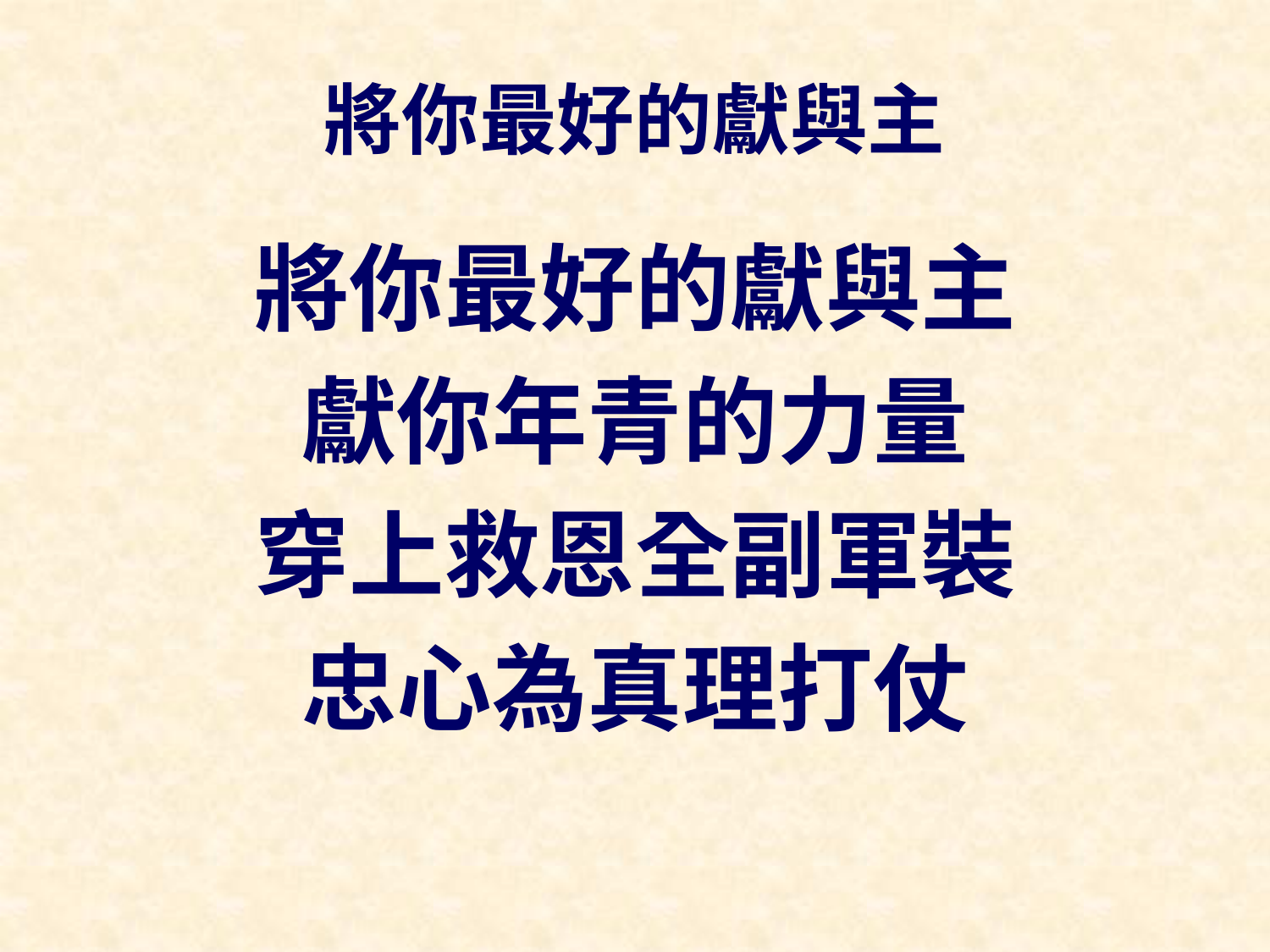

# 將你最好的獻與主
將你最好的獻與主
獻你年青的力量
穿上救恩全副軍裝
忠心為真理打仗